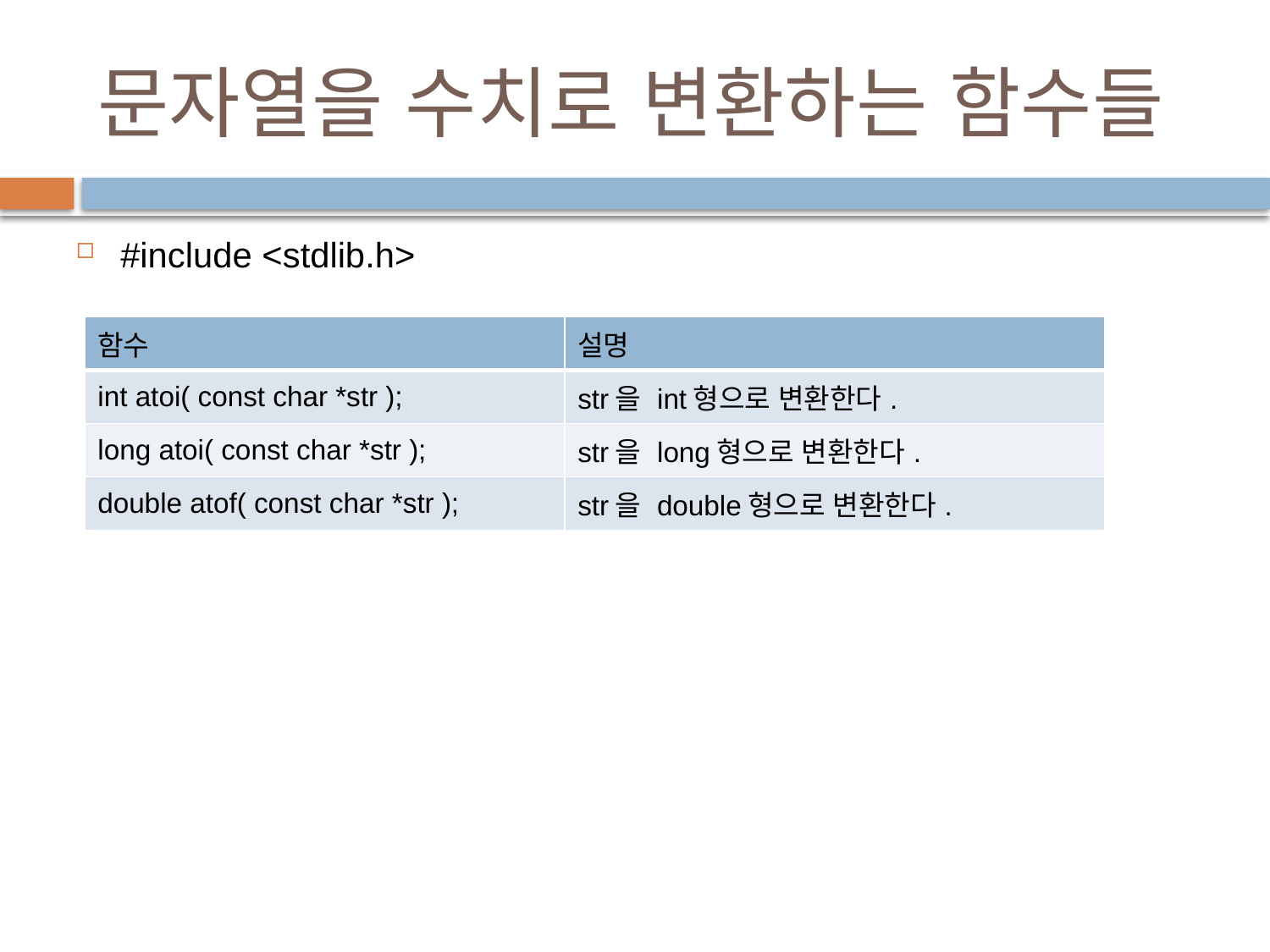

# 문자열을 수치로 변환하는 함수들
#include <stdlib.h>
| 함수 | 설명 |
| --- | --- |
| int atoi( const char \*str ); | str을 int형으로 변환한다. |
| long atoi( const char \*str ); | str을 long형으로 변환한다. |
| double atof( const char \*str ); | str을 double형으로 변환한다. |